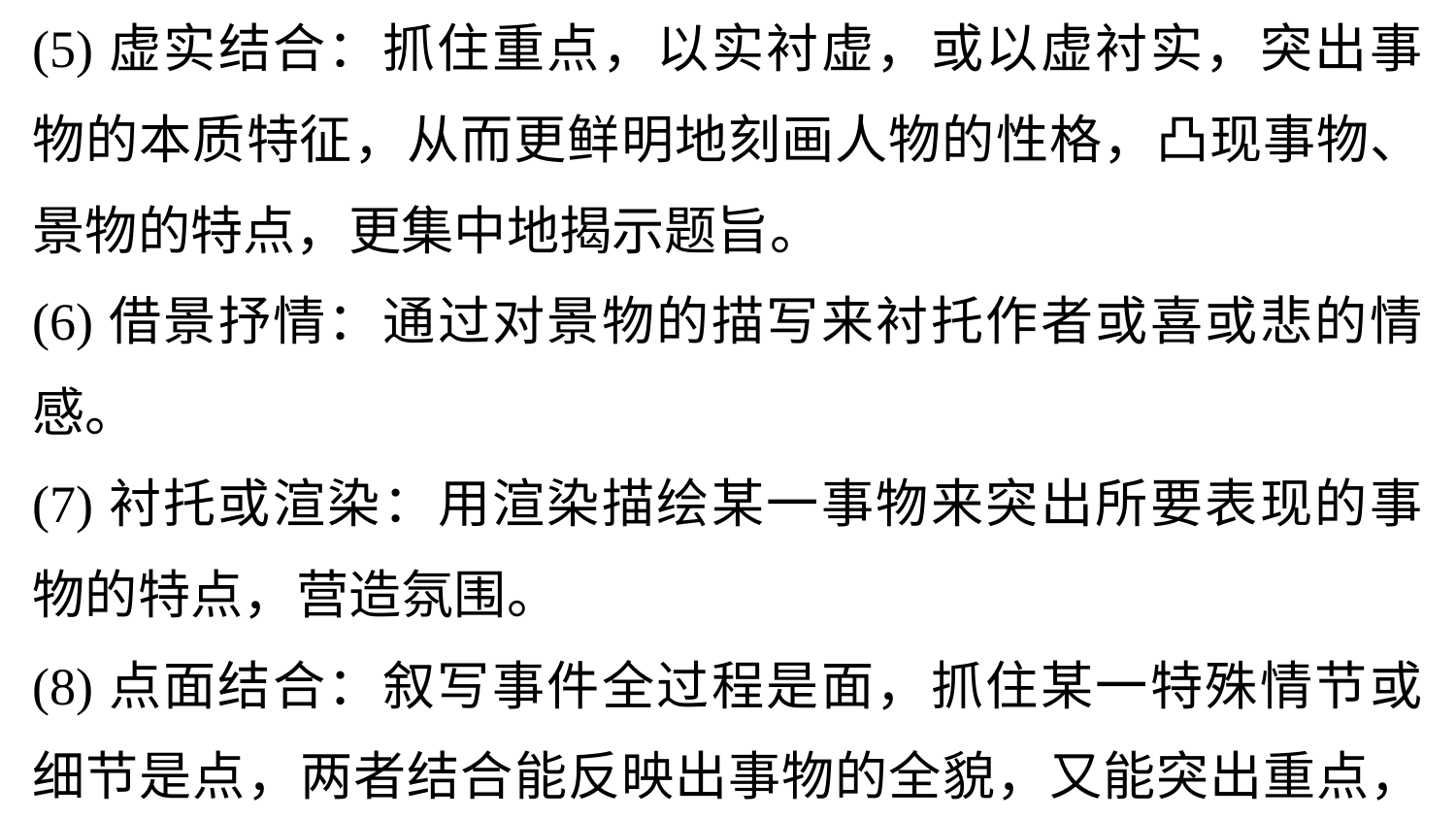

(5)虚实结合：抓住重点，以实衬虚，或以虚衬实，突出事物的本质特征，从而更鲜明地刻画人物的性格，凸现事物、景物的特点，更集中地揭示题旨。
(6)借景抒情：通过对景物的描写来衬托作者或喜或悲的情感。
(7)衬托或渲染：用渲染描绘某一事物来突出所要表现的事物的特点，营造氛围。
(8)点面结合：叙写事件全过程是面，抓住某一特殊情节或细节是点，两者结合能反映出事物的全貌，又能突出重点，表达事件的普遍意义和特殊意义。